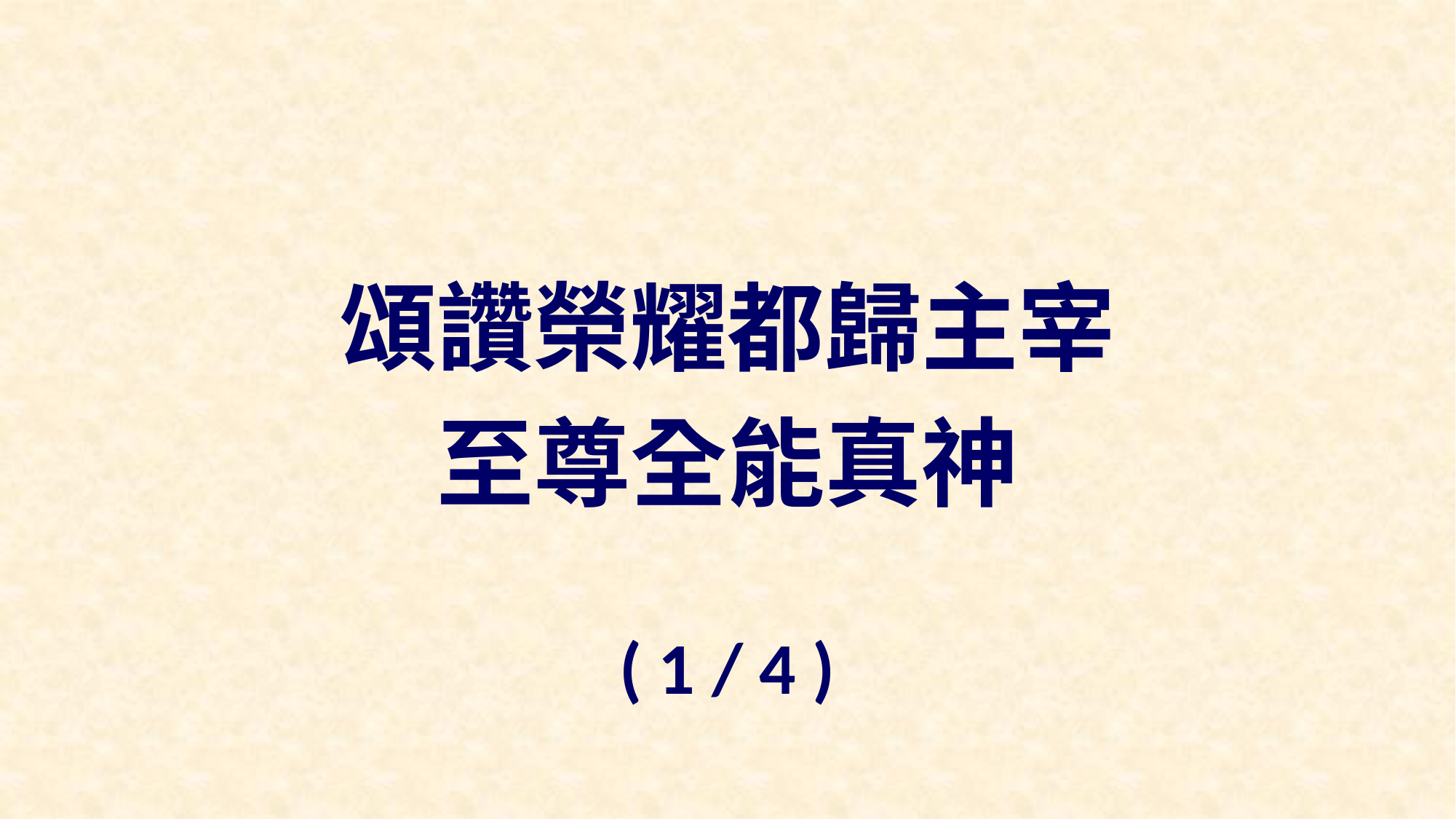

頌讚榮耀都歸主宰
至尊全能真神
( 1 / 4 )